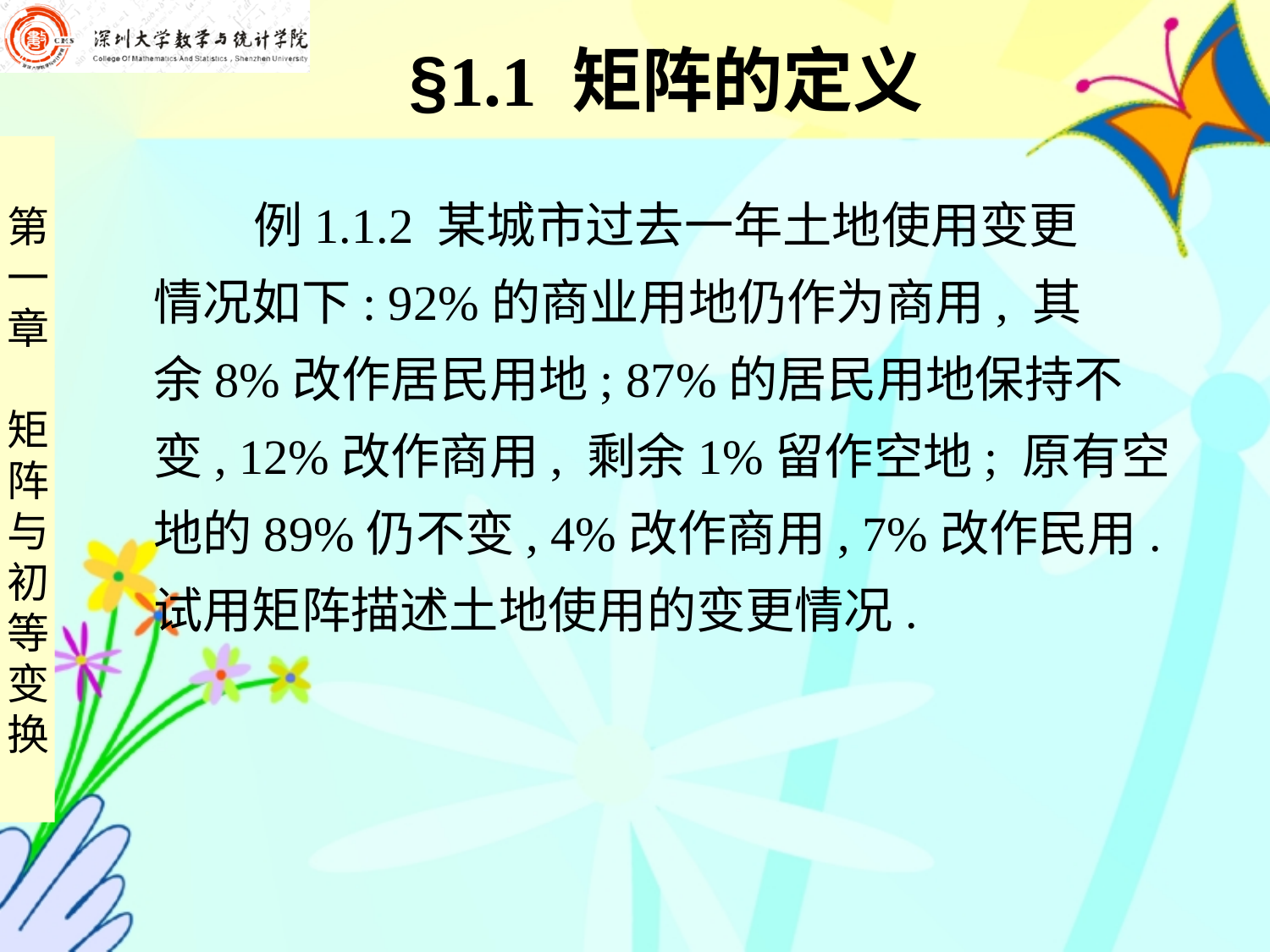

§1.1 矩阵的定义
        例1.1.2 某城市过去一年土地使用变更
情况如下: 92%的商业用地仍作为商用, 其
余8%改作居民用地; 87%的居民用地保持不
变, 12%改作商用, 剩余1%留作空地; 原有空
地的89%仍不变, 4%改作商用, 7%改作民用.
试用矩阵描述土地使用的变更情况.